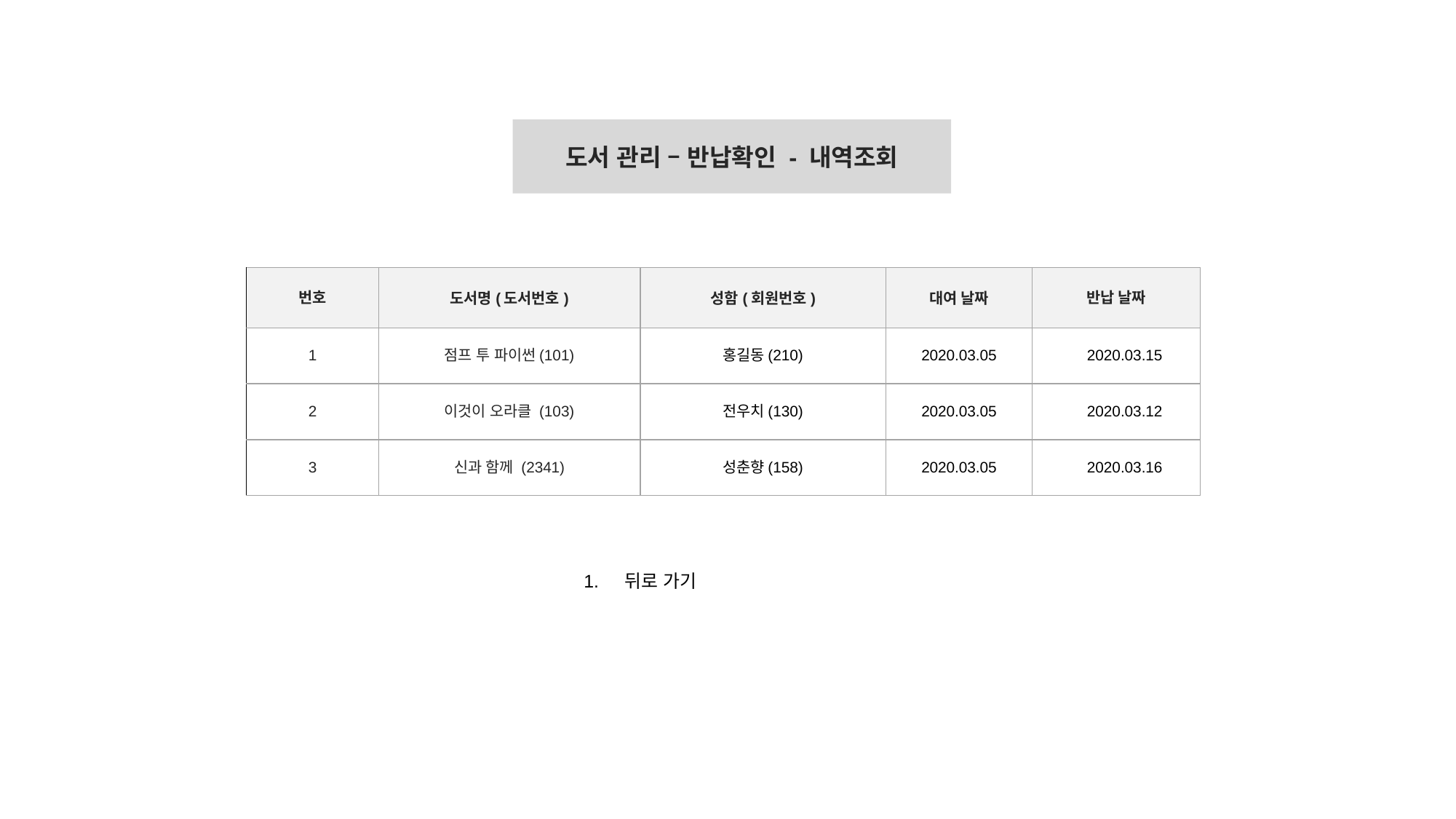

도서 관리 – 반납확인 - 내역조회
| 번호 | 도서명(도서번호) | 성함(회원번호) | 대여 날짜 | 반납 날짜 |
| --- | --- | --- | --- | --- |
| 1 | 점프 투 파이썬(101) | 홍길동(210) | 2020.03.05 | 2020.03.15 |
| 2 | 이것이 오라클 (103) | 전우치(130) | 2020.03.05 | 2020.03.12 |
| 3 | 신과 함께 (2341) | 성춘향(158) | 2020.03.05 | 2020.03.16 |

뒤로 가기